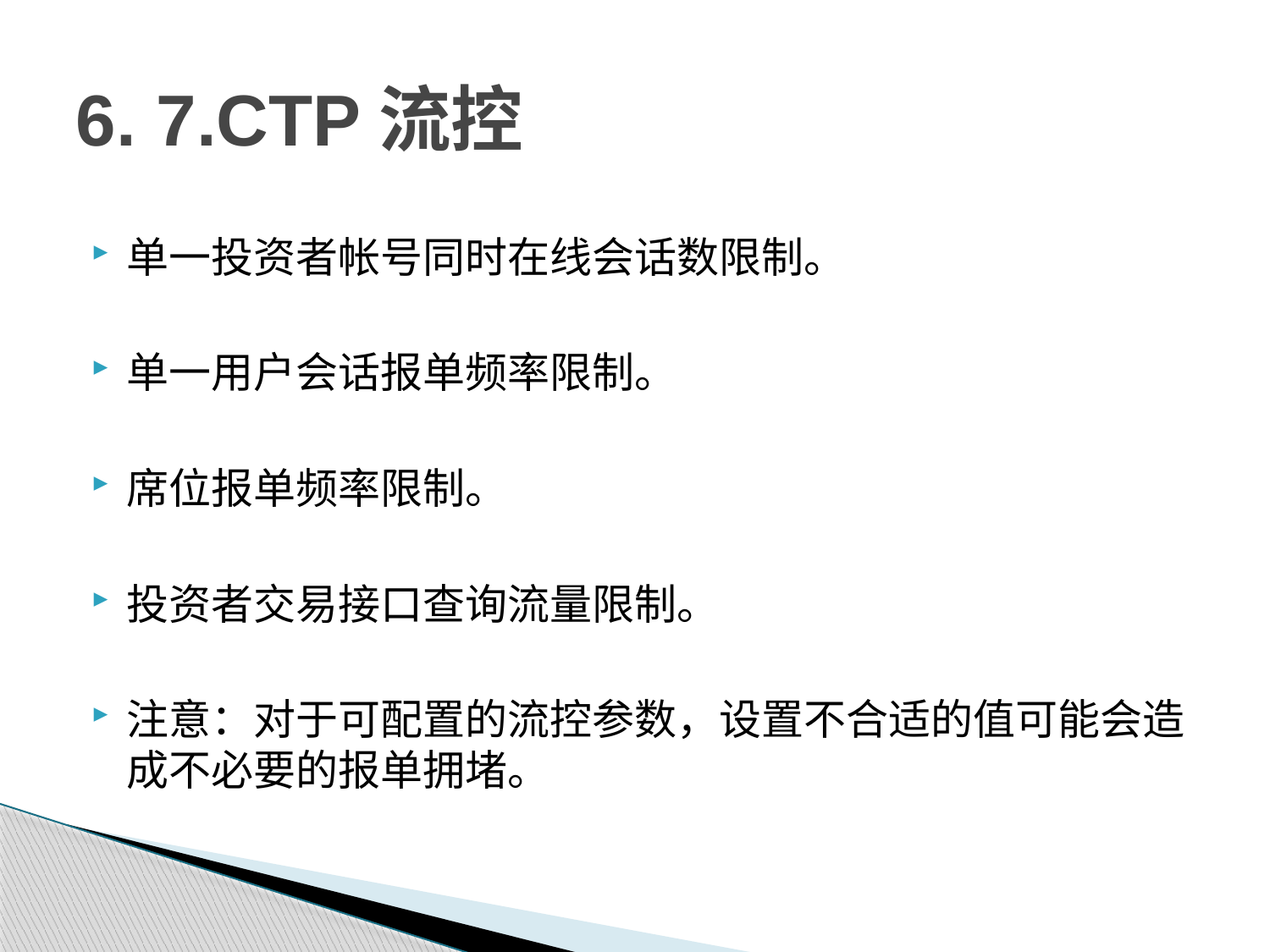

# 6. 7.CTP流控

单一投资者帐号同时在线会话数限制。

单一用户会话报单频率限制。

席位报单频率限制。

投资者交易接口查询流量限制。

注意：对于可配置的流控参数，设置不合适的值可能会造成不必要的报单拥堵。